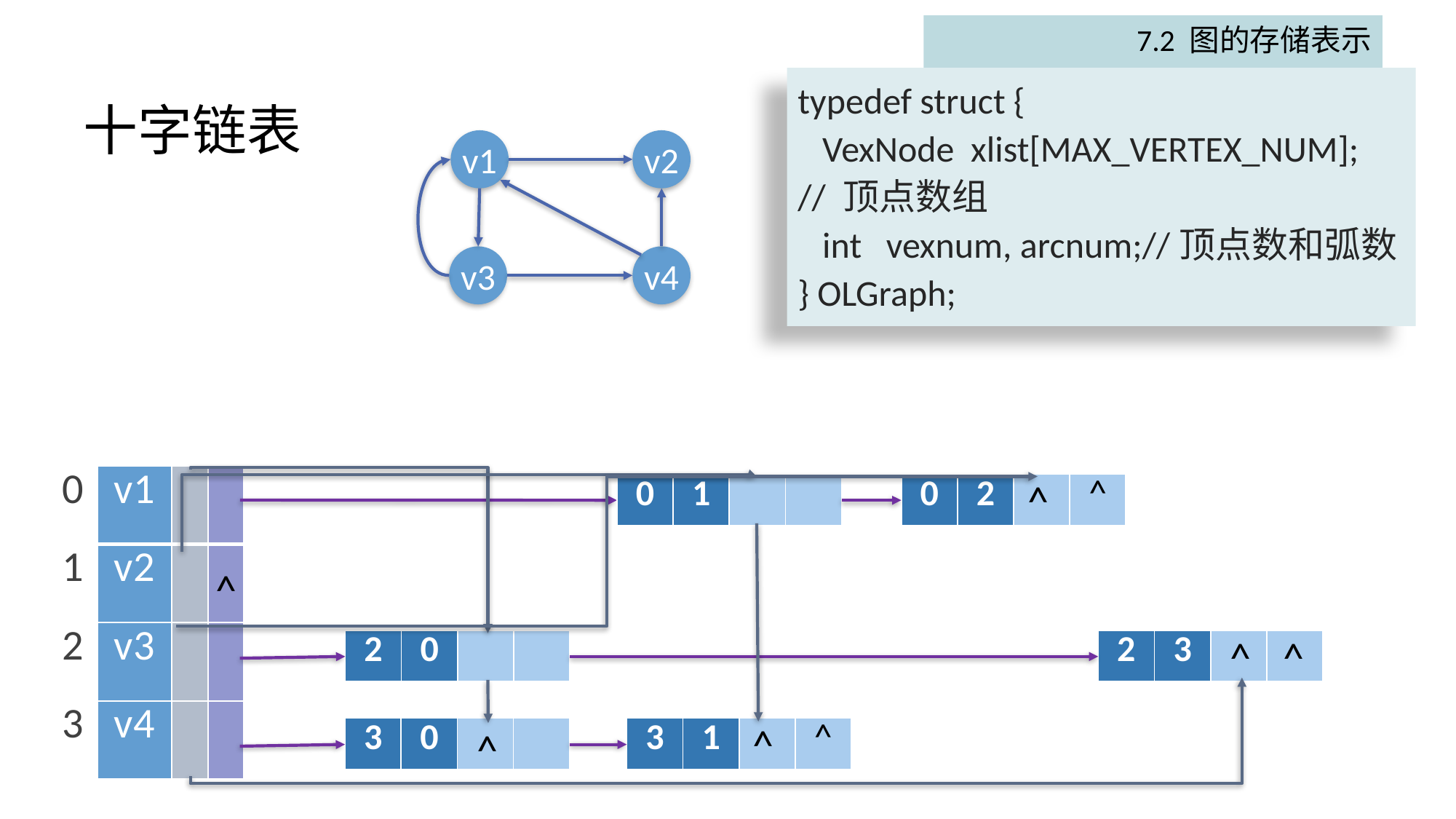

7.2 图的存储表示
typedef struct {
   VexNode  xlist[MAX_VERTEX_NUM];
// 顶点数组
   int   vexnum, arcnum;//顶点数和弧数
} OLGraph;
# 十字链表
v1
v2
v3
v4
| 0 | v1 |  |  |
| --- | --- | --- | --- |
| 1 | v2 |  |  |
| 2 | v3 |  |  |
| 3 | v4 |  |  |
^

| 0 | 1 |  |  |
| --- | --- | --- | --- |
| 0 | 2 |  | ^ |
| --- | --- | --- | --- |

^
^
^
| 2 | 0 |  |  |
| --- | --- | --- | --- |
| 2 | 3 |  |  |
| --- | --- | --- | --- |

^

^
| 3 | 0 |  |  |
| --- | --- | --- | --- |
| 3 | 1 |  | ^ |
| --- | --- | --- | --- |